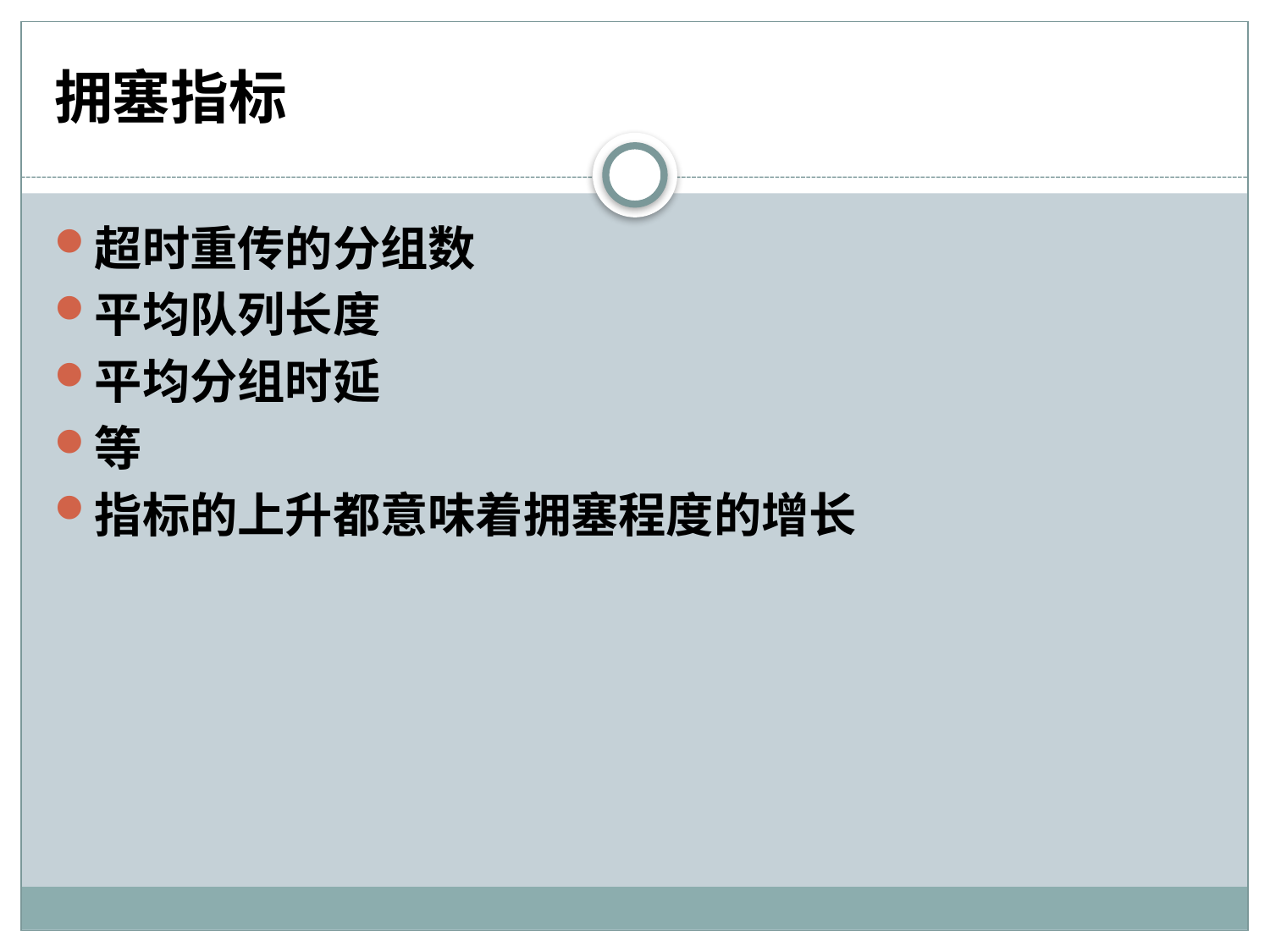

# 拥塞指标
超时重传的分组数
平均队列长度
平均分组时延
等
指标的上升都意味着拥塞程度的增长